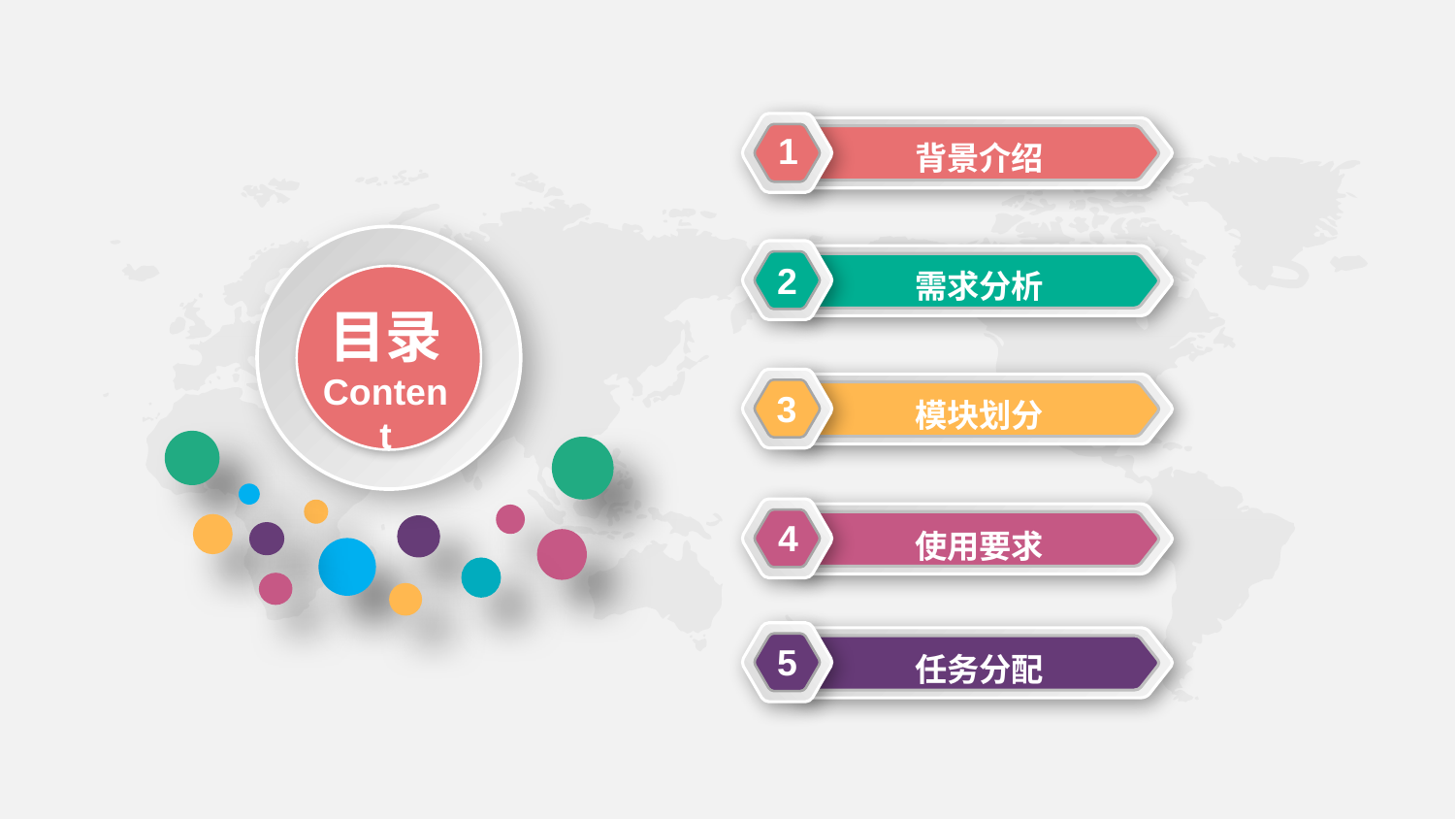

1

背景介绍

目录
Content

2

需求分析

3

模块划分

4

使用要求

5

任务分配